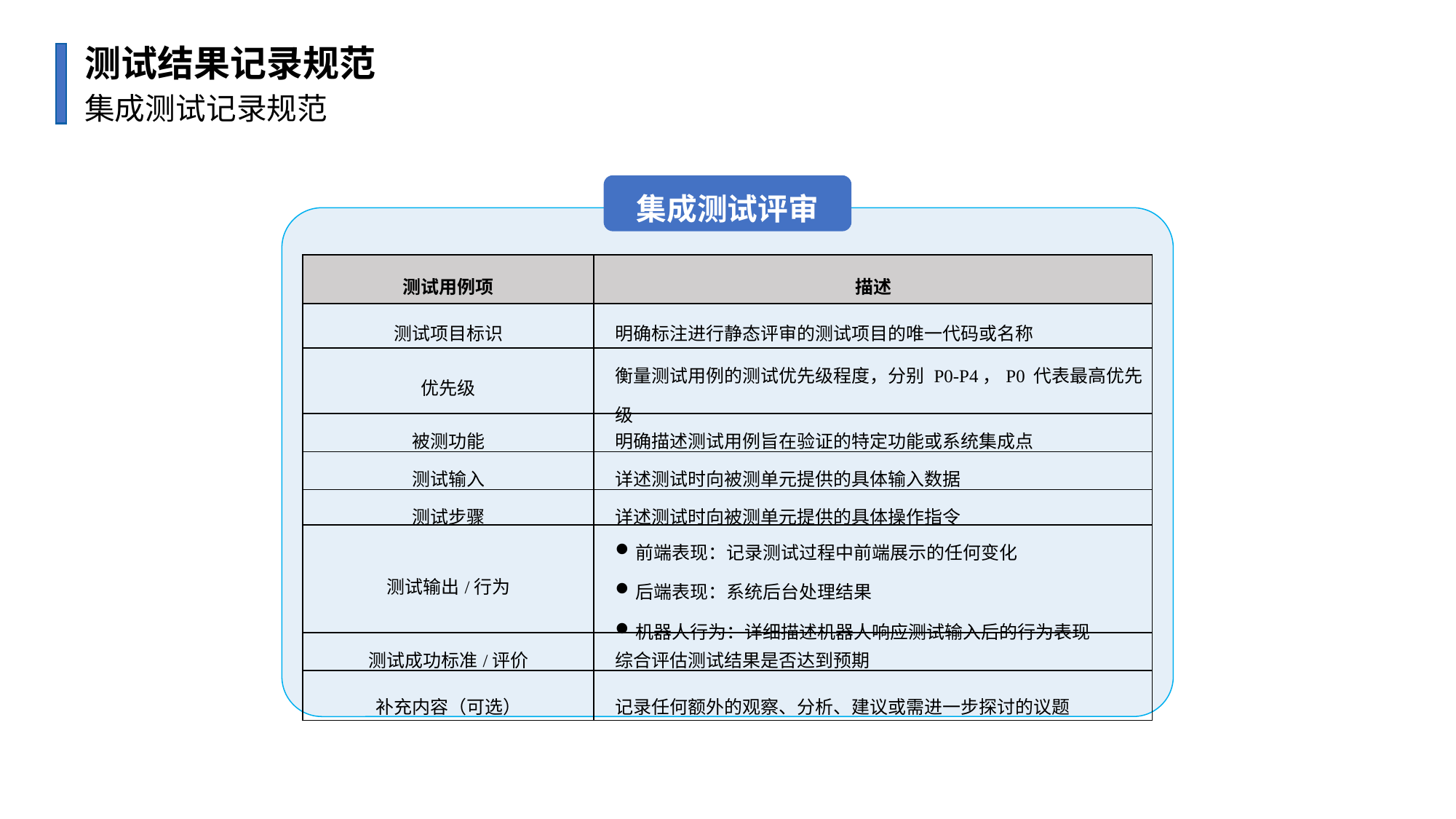

测试结果记录规范

集成测试记录规范
集成测试评审

| 测试用例项 | 描述 |
| --- | --- |
| 测试项目标识 | 明确标注进行静态评审的测试项目的唯一代码或名称 |
| 优先级 | 衡量测试用例的测试优先级程度，分别 P0-P4，P0 代表最高优先级 |
| 被测功能 | 明确描述测试用例旨在验证的特定功能或系统集成点 |
| 测试输入 | 详述测试时向被测单元提供的具体输入数据 |
| 测试步骤 | 详述测试时向被测单元提供的具体操作指令 |
| 测试输出/行为 | 前端表现：记录测试过程中前端展示的任何变化 后端表现：系统后台处理结果 机器人行为：详细描述机器人响应测试输入后的行为表现 |
| 测试成功标准/评价 | 综合评估测试结果是否达到预期 |
| 补充内容（可选） | 记录任何额外的观察、分析、建议或需进一步探讨的议题 |